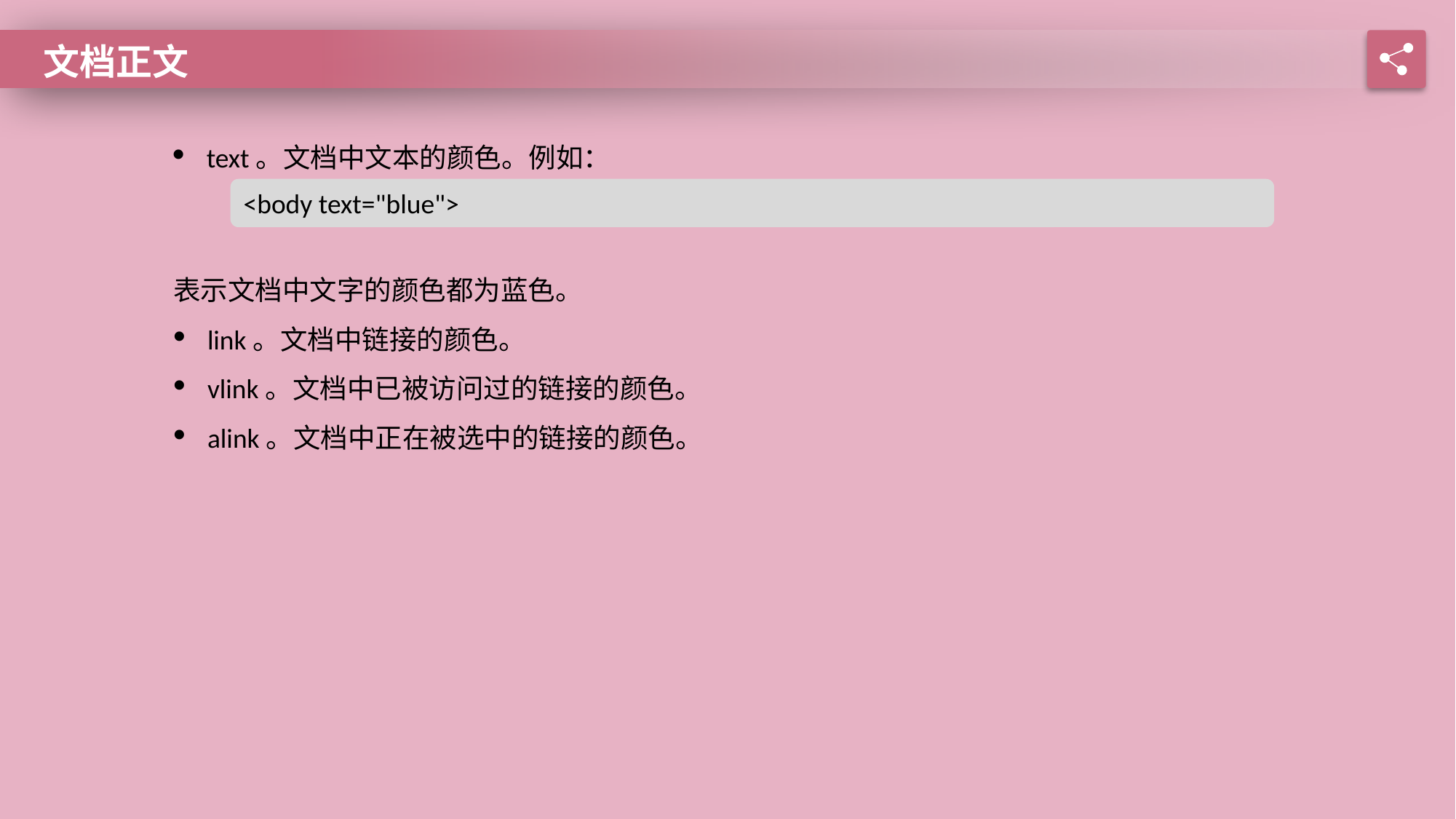

文档正文
text。文档中文本的颜色。例如：
<body text="blue">
表示文档中文字的颜色都为蓝色。
link。文档中链接的颜色。
vlink。文档中已被访问过的链接的颜色。
alink。文档中正在被选中的链接的颜色。